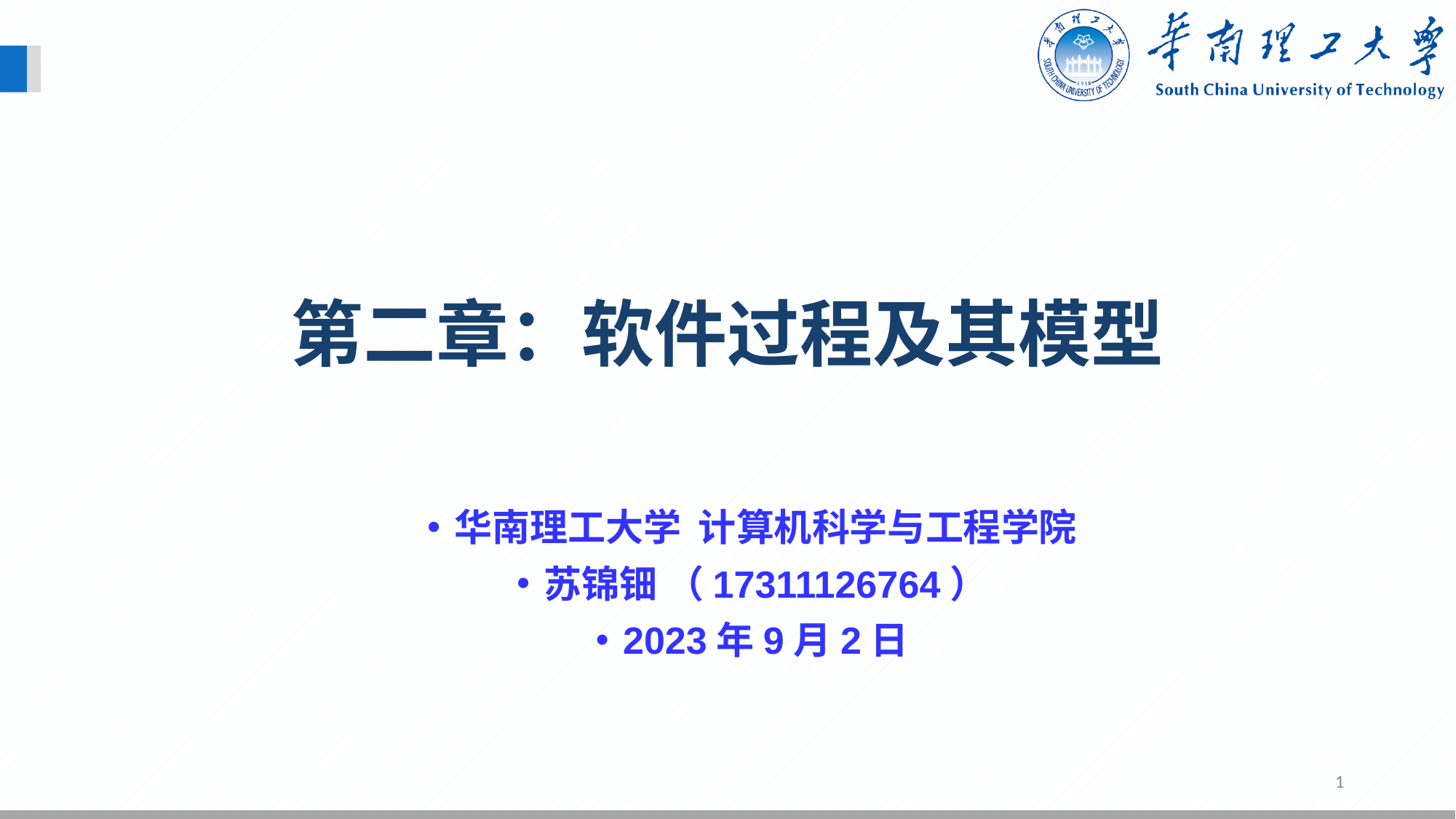

第二章：软件过程及其模型

华南理工大学  计算机科学与工程学院
苏锦钿 （17311126764）
2023年9月2日
1